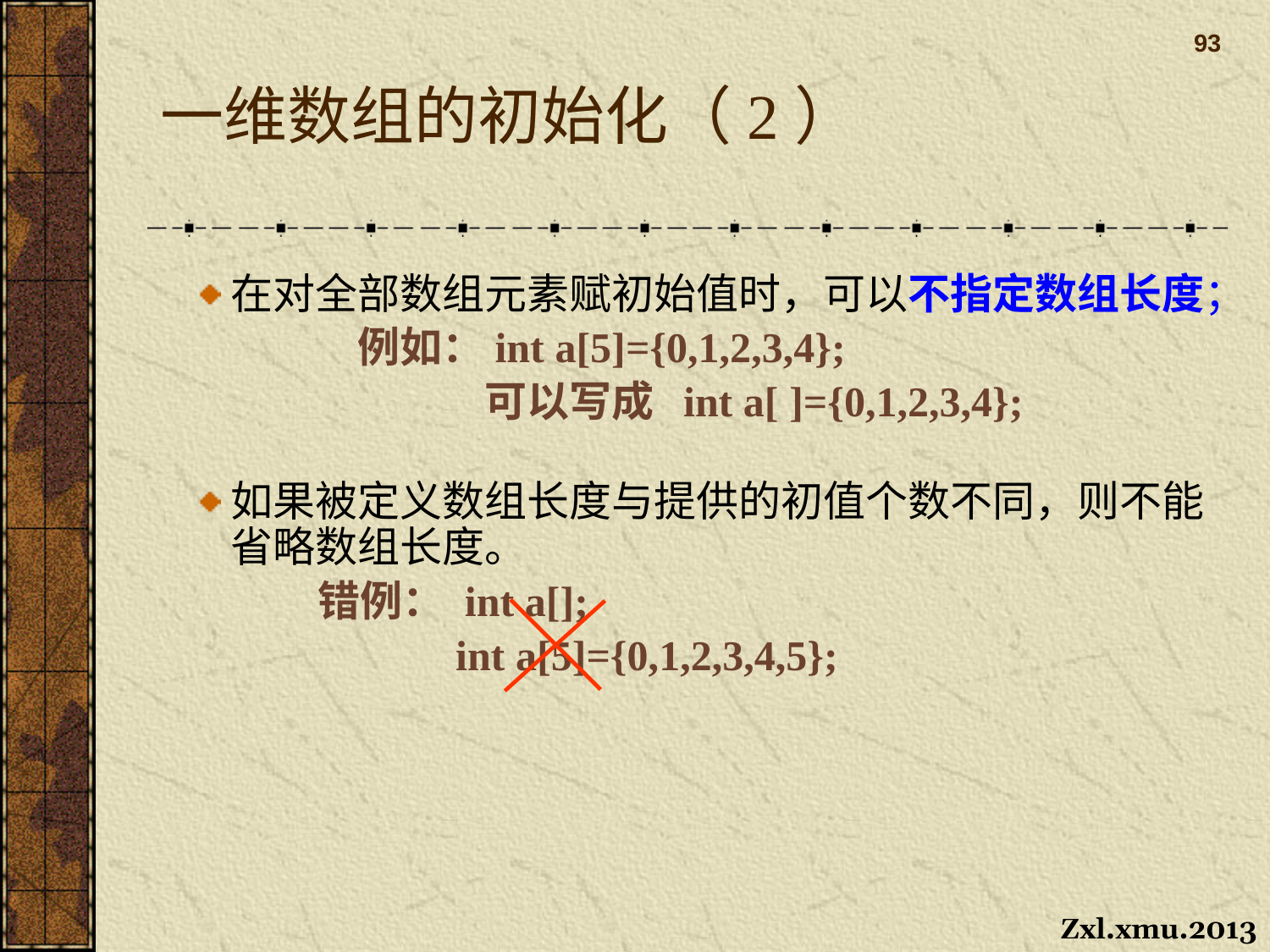

# 一维数组的初始化（2）
                    93
在对全部数组元素赋初始值时，可以不指定数组长度；
		例如：int a[5]={0,1,2,3,4};
			可以写成  int a[ ]={0,1,2,3,4};

如果被定义数组长度与提供的初值个数不同，则不能省略数组长度。
	错例： int a[];
 		 int a[5]={0,1,2,3,4,5};